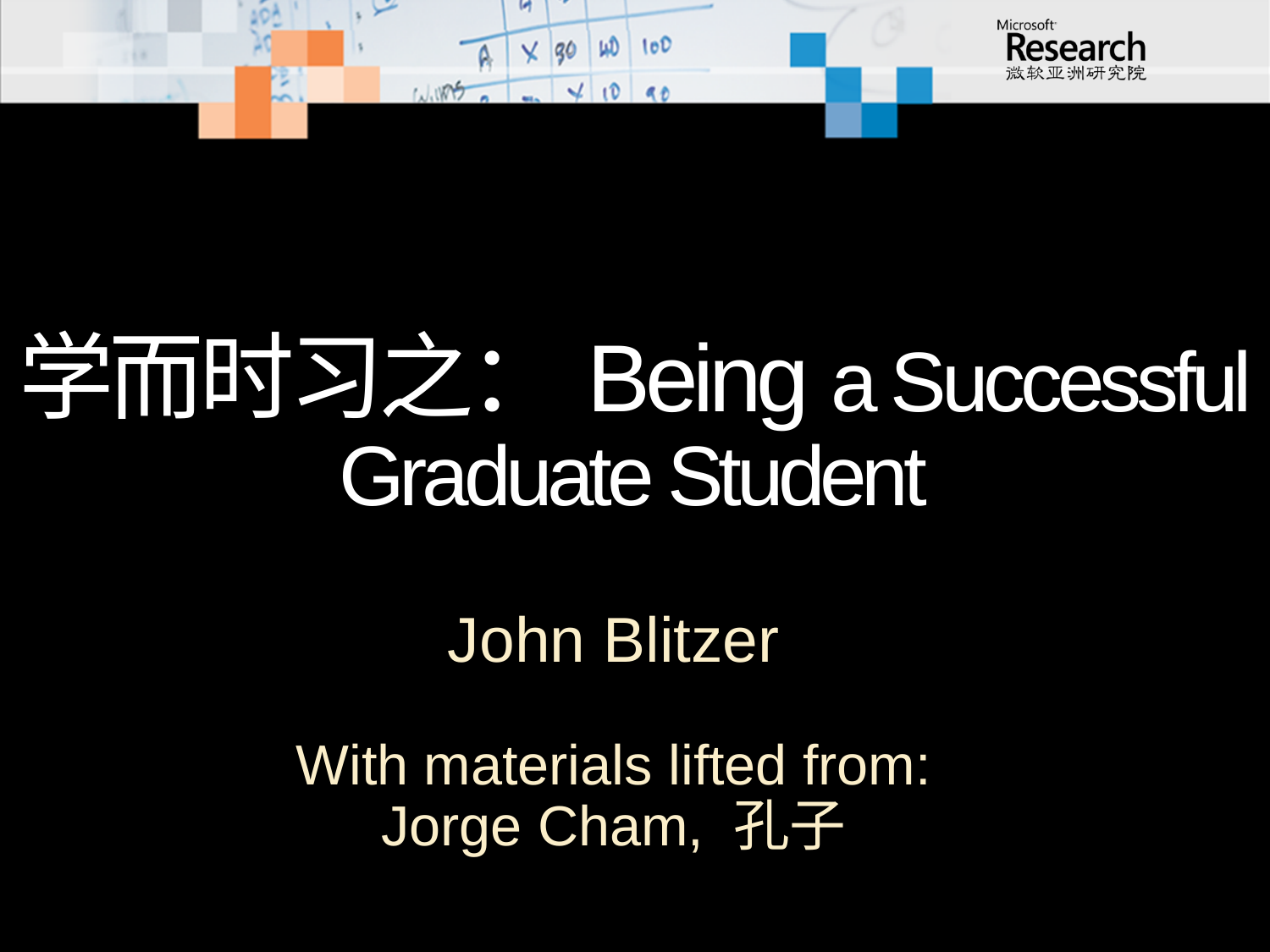

# 学而时习之：Being a Successful Graduate Student
John Blitzer
With materials lifted from: Jorge Cham, 孔子